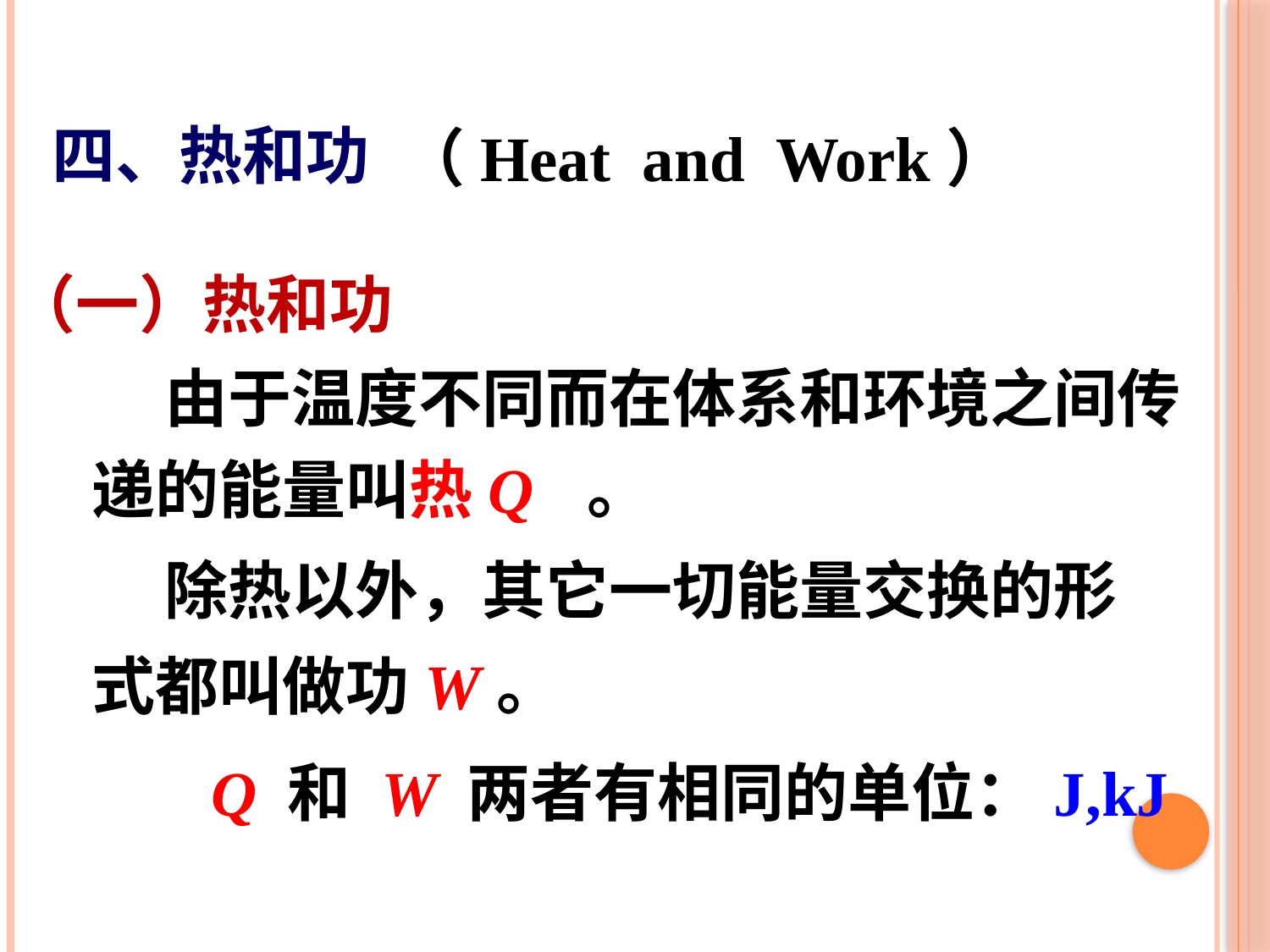

四、热和功
（Heat  and  Work）
（一）热和功
    由于温度不同而在体系和环境之间传递的能量叫热Q 。
    除热以外，其它一切能量交换的形式都叫做功W。
Q 和 W 两者有相同的单位：J,kJ
35